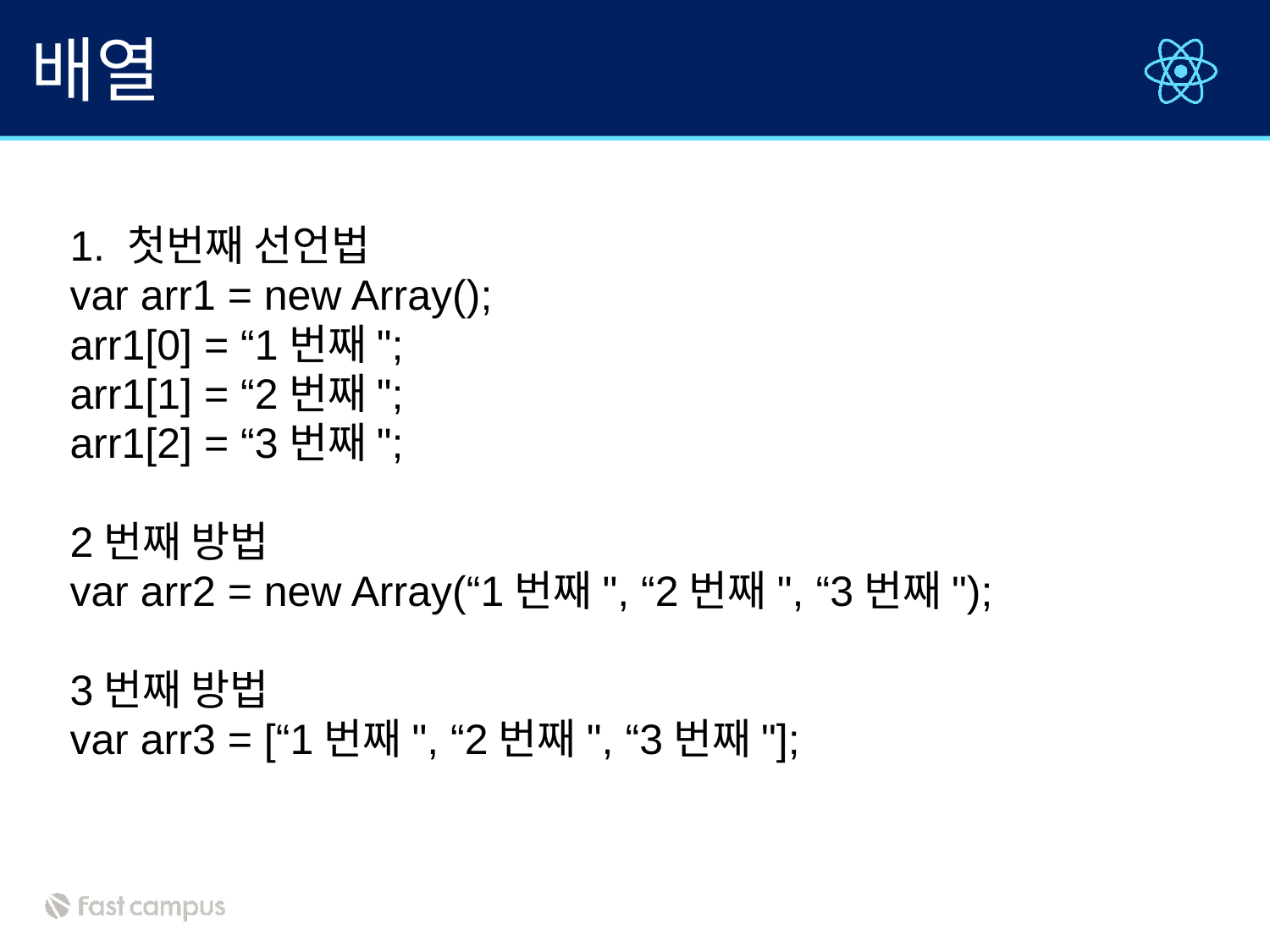

# 배열
1. 첫번째 선언법
var arr1 = new Array();
arr1[0] = “1번째";
arr1[1] = “2번째";
arr1[2] = “3번째";

2번째 방법
var arr2 = new Array(“1번째", “2번째", “3번째");

3번째 방법
var arr3 = [“1번째", “2번째", “3번째"];